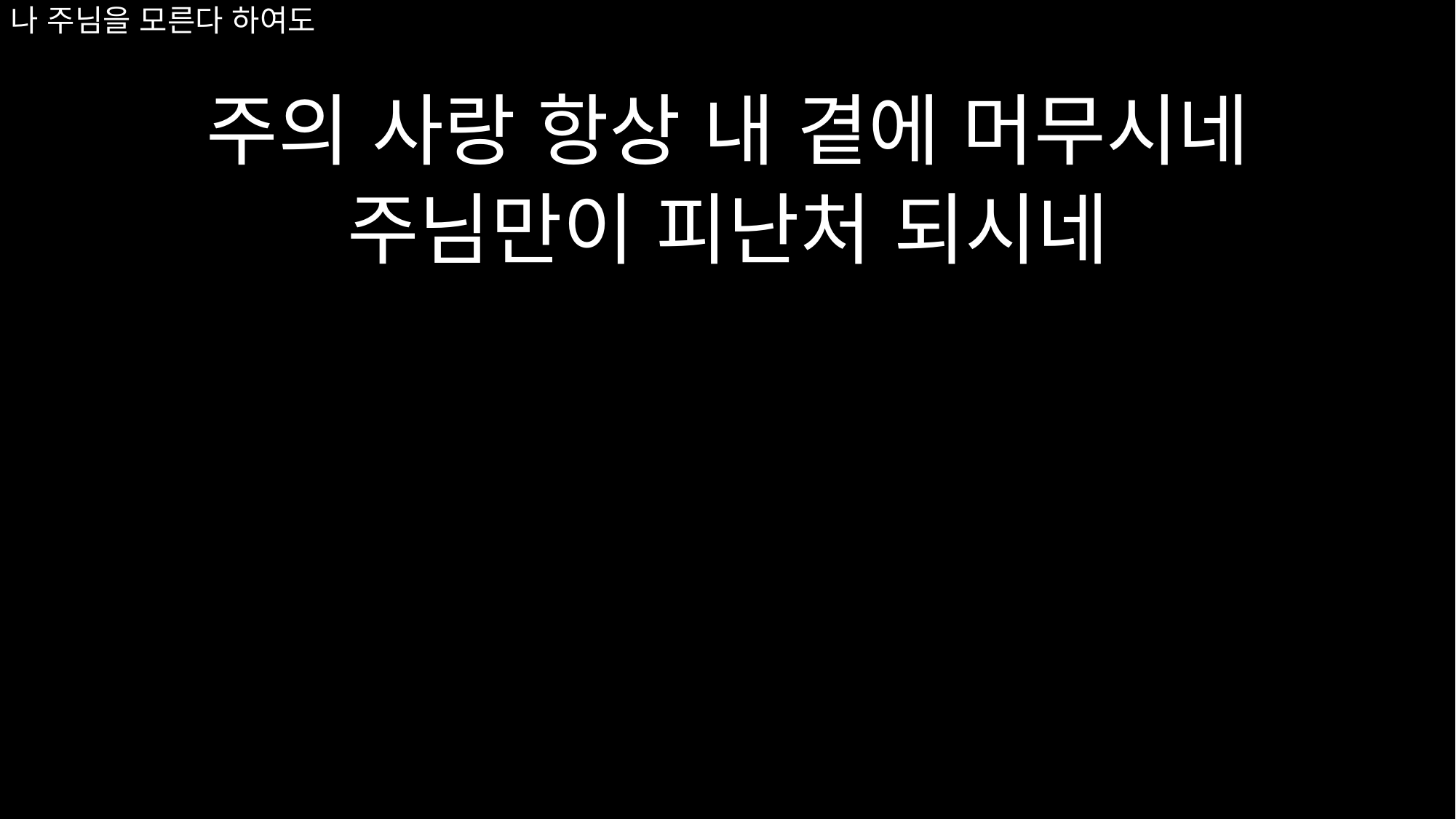

주의 사랑 항상 내 곁에 머무시네
주님만이 피난처 되시네

# 나 주님을 모른다 하여도